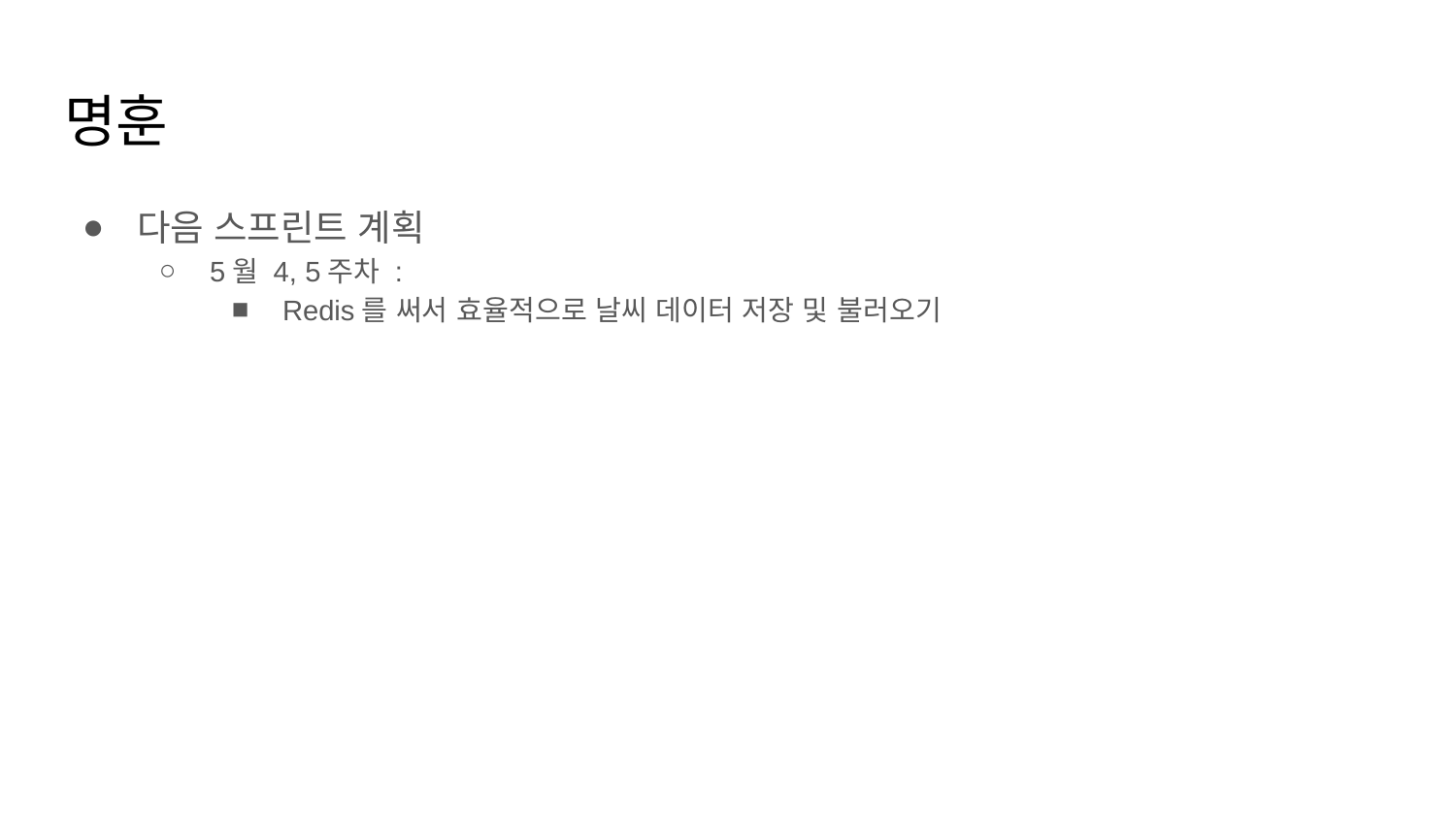

# 명훈
다음 스프린트 계획
5월 4, 5주차 :
Redis를 써서 효율적으로 날씨 데이터 저장 및 불러오기